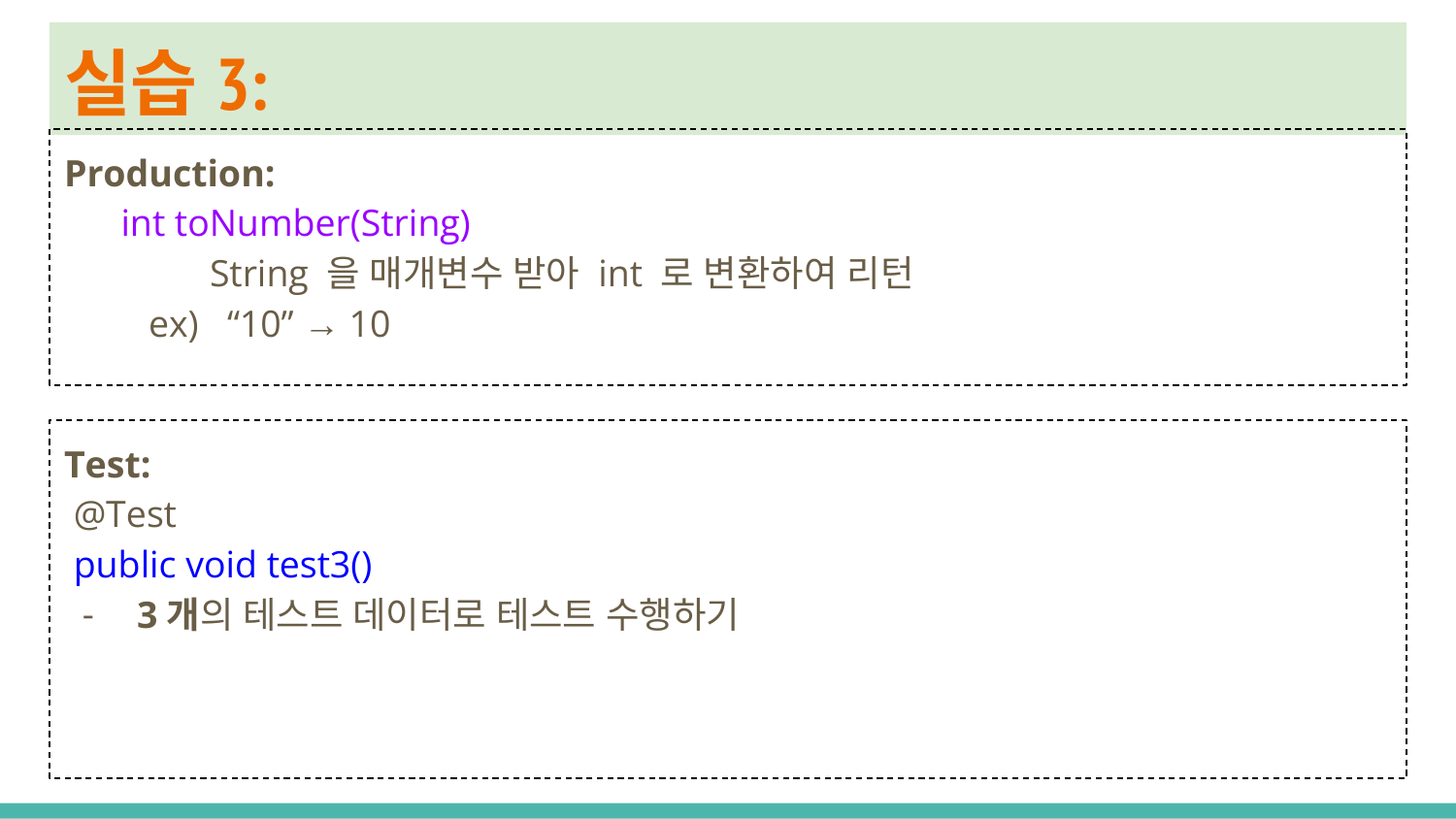

# 실습3:
Production:
      int toNumber(String)
	String 을 매개변수 받아 int 로 변환하여 리턴
        ex)   “10” → 10
Test:
 @Test
 public void test3()
3개의 테스트 데이터로 테스트 수행하기